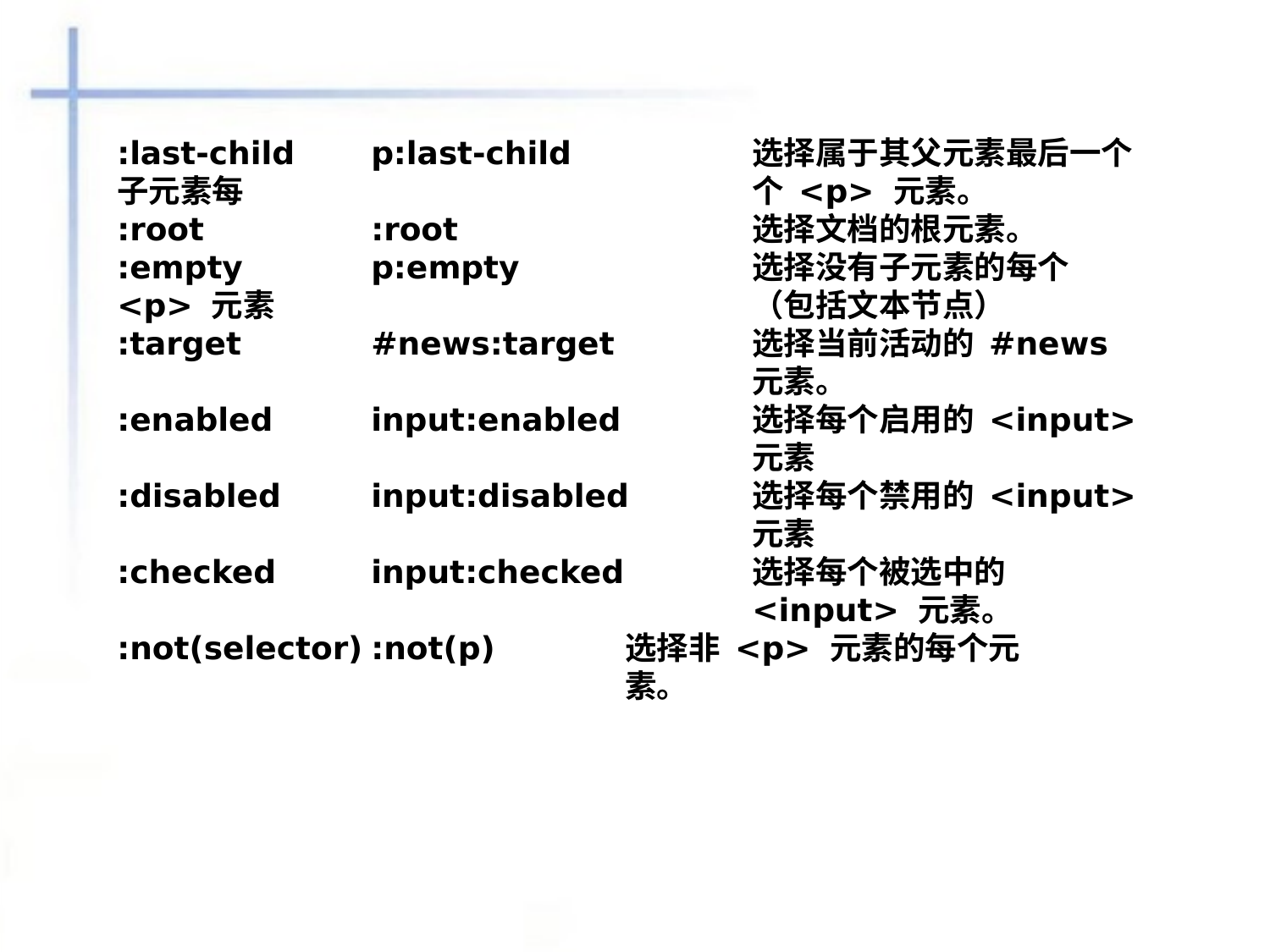

:last-child	p:last-child		选择属于其父元素最后一个子元素每				个 <p> 元素。
:root		:root			选择文档的根元素。
:empty		p:empty		选择没有子元素的每个 <p> 元素				（包括文本节点）
:target		#news:target		选择当前活动的 #news 						元素。
:enabled	input:enabled		选择每个启用的 <input> 					元素
:disabled	input:disabled	选择每个禁用的 <input> 					元素
:checked	input:checked		选择每个被选中的 						<input> 元素。
:not(selector)	:not(p)		选择非 <p> 元素的每个元					素。